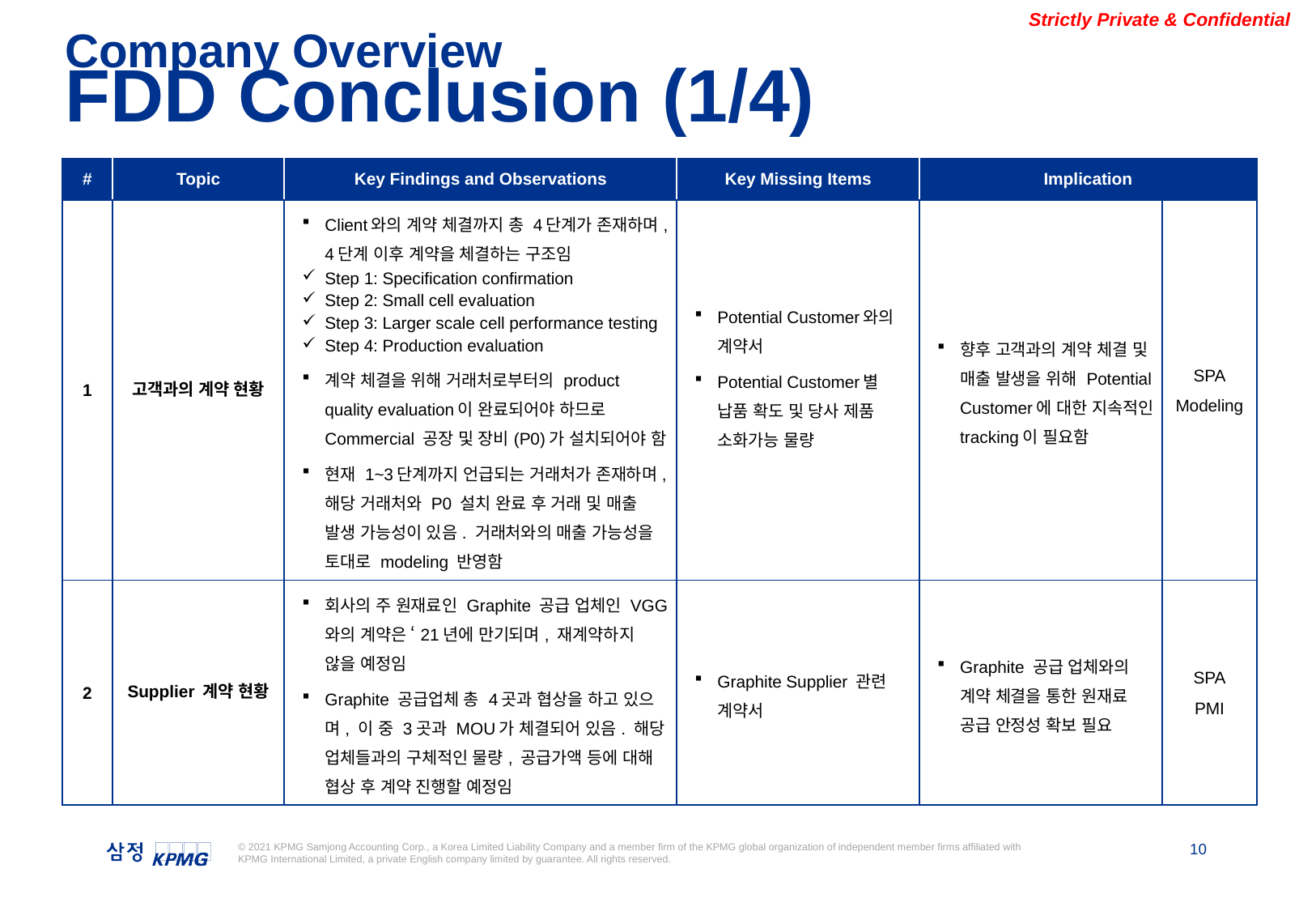

Company Overview
FDD Conclusion (1/4)
| # | Topic | Key Findings and Observations | Key Missing Items | Implication |  |
| --- | --- | --- | --- | --- | --- |
| 1 | 고객과의 계약 현황 | Client와의 계약 체결까지 총 4단계가 존재하며, 4단계 이후 계약을 체결하는 구조임 Step 1: Specification confirmation Step 2: Small cell evaluation Step 3: Larger scale cell performance testing Step 4: Production evaluation 계약 체결을 위해 거래처로부터의 product quality evaluation이 완료되어야 하므로 Commercial 공장 및 장비(P0)가 설치되어야 함 현재 1~3단계까지 언급되는 거래처가 존재하며, 해당 거래처와 P0 설치 완료 후 거래 및 매출 발생 가능성이 있음. 거래처와의 매출 가능성을 토대로 modeling 반영함 | Potential Customer와의 계약서 Potential Customer별 납품 확도 및 당사 제품 소화가능 물량 | 향후 고객과의 계약 체결 및 매출 발생을 위해 Potential Customer에 대한 지속적인 tracking이 필요함 | SPA Modeling |
| 2 | Supplier 계약 현황 | 회사의 주 원재료인 Graphite 공급 업체인 VGG와의 계약은 ‘21년에 만기되며, 재계약하지 않을 예정임 Graphite 공급업체 총 4곳과 협상을 하고 있으며, 이 중 3곳과 MOU가 체결되어 있음. 해당 업체들과의 구체적인 물량, 공급가액 등에 대해 협상 후 계약 진행할 예정임 | Graphite Supplier 관련 계약서 | Graphite 공급 업체와의 계약 체결을 통한 원재료 공급 안정성 확보 필요 | SPA PMI |